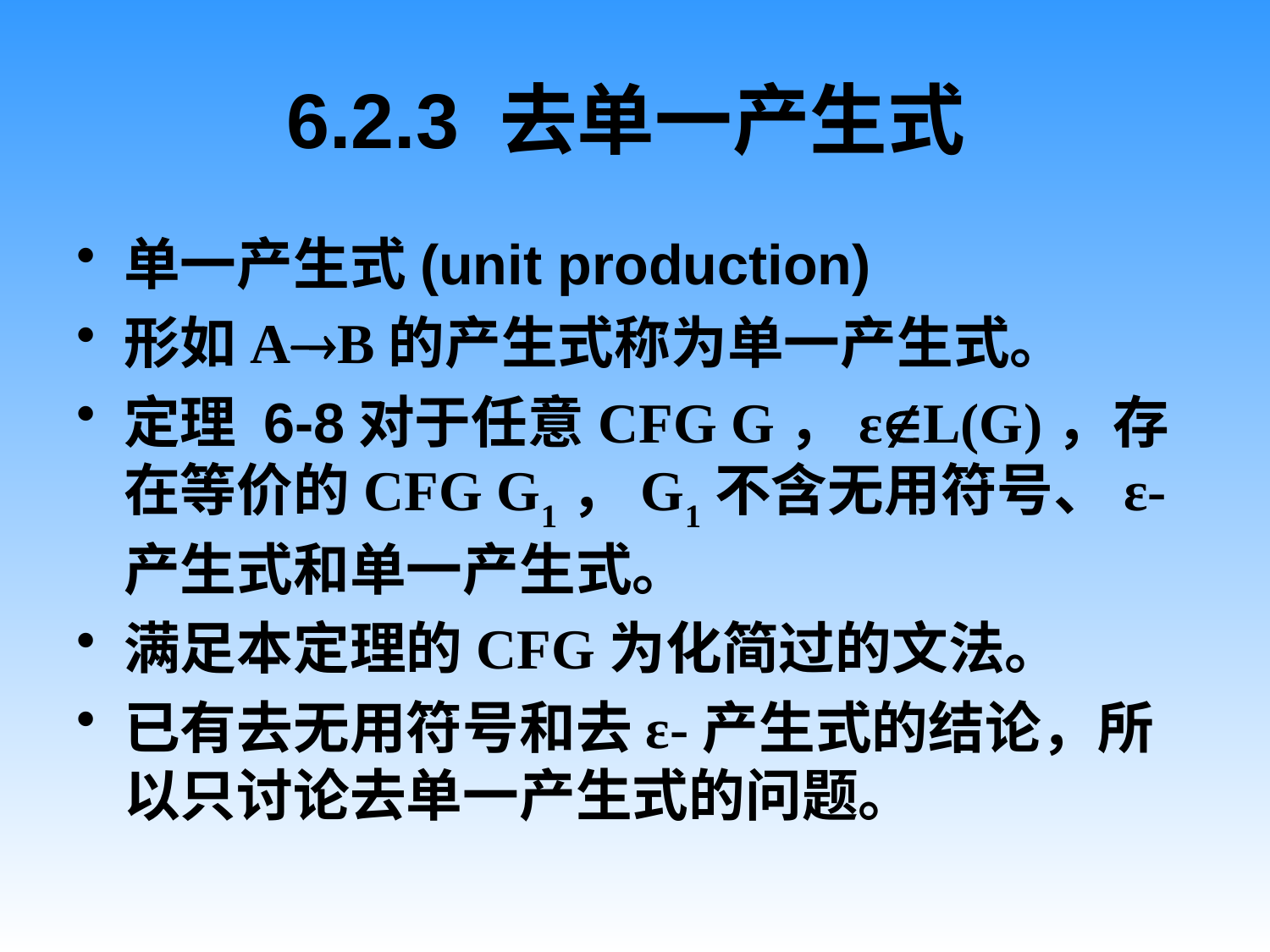

# 6.2.3 去单一产生式
单一产生式(unit production)
形如A→B的产生式称为单一产生式。
定理 6-8对于任意CFG G，ε∉L(G)，存在等价的CFG G1，G1不含无用符号、ε-产生式和单一产生式。
满足本定理的CFG为化简过的文法。
已有去无用符号和去ε-产生式的结论，所以只讨论去单一产生式的问题。

77